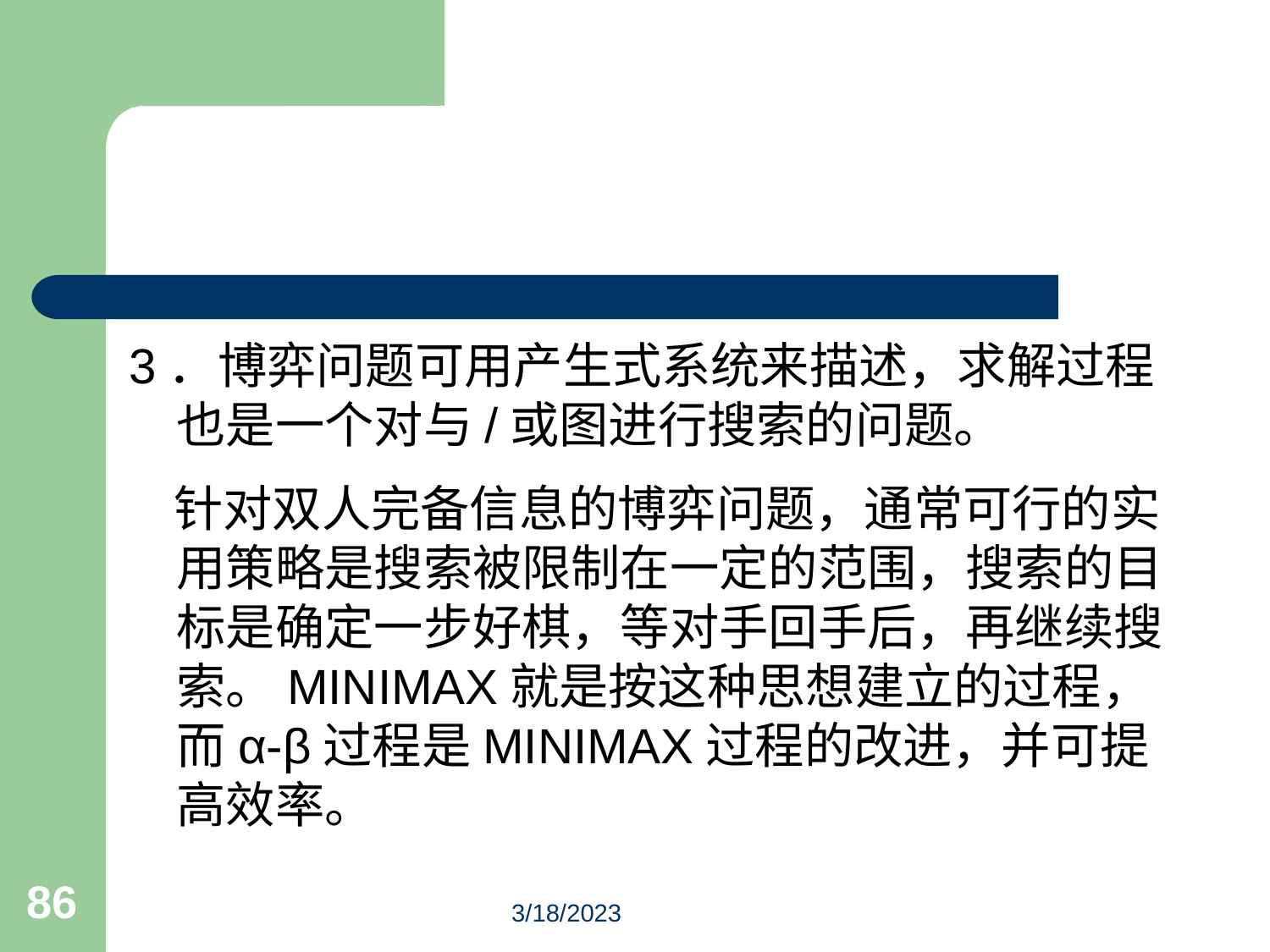

#
3．博弈问题可用产生式系统来描述，求解过程也是一个对与/或图进行搜索的问题。
   针对双人完备信息的博弈问题，通常可行的实用策略是搜索被限制在一定的范围，搜索的目标是确定一步好棋，等对手回手后，再继续搜索。MINIMAX就是按这种思想建立的过程，而α-β过程是MINIMAX过程的改进，并可提高效率。

86
3/18/2023